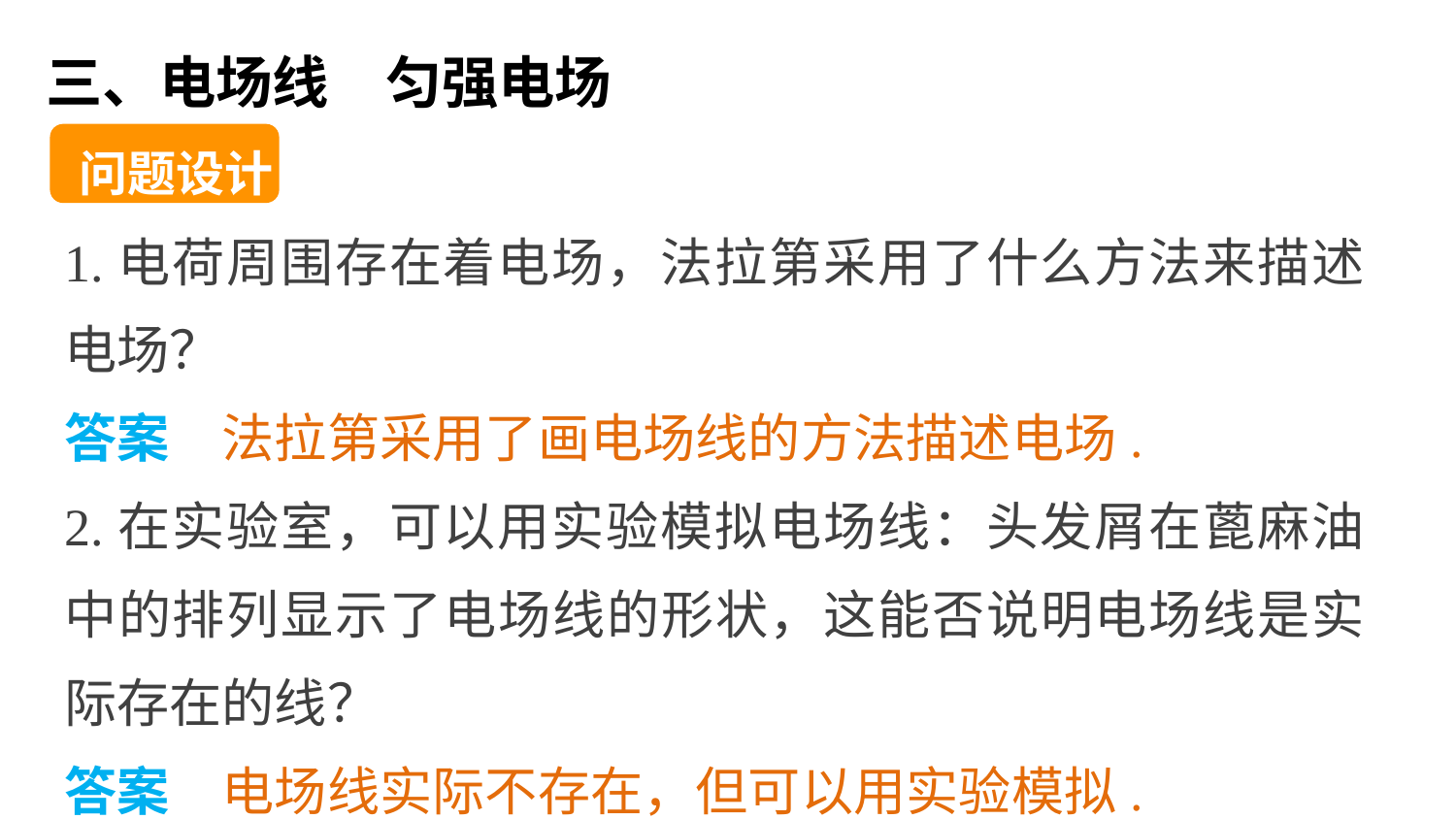

三、电场线　匀强电场
 问题设计
1.电荷周围存在着电场，法拉第采用了什么方法来描述电场？
答案　法拉第采用了画电场线的方法描述电场.
2.在实验室，可以用实验模拟电场线：头发屑在蓖麻油中的排列显示了电场线的形状，这能否说明电场线是实际存在的线？
答案　电场线实际不存在，但可以用实验模拟.